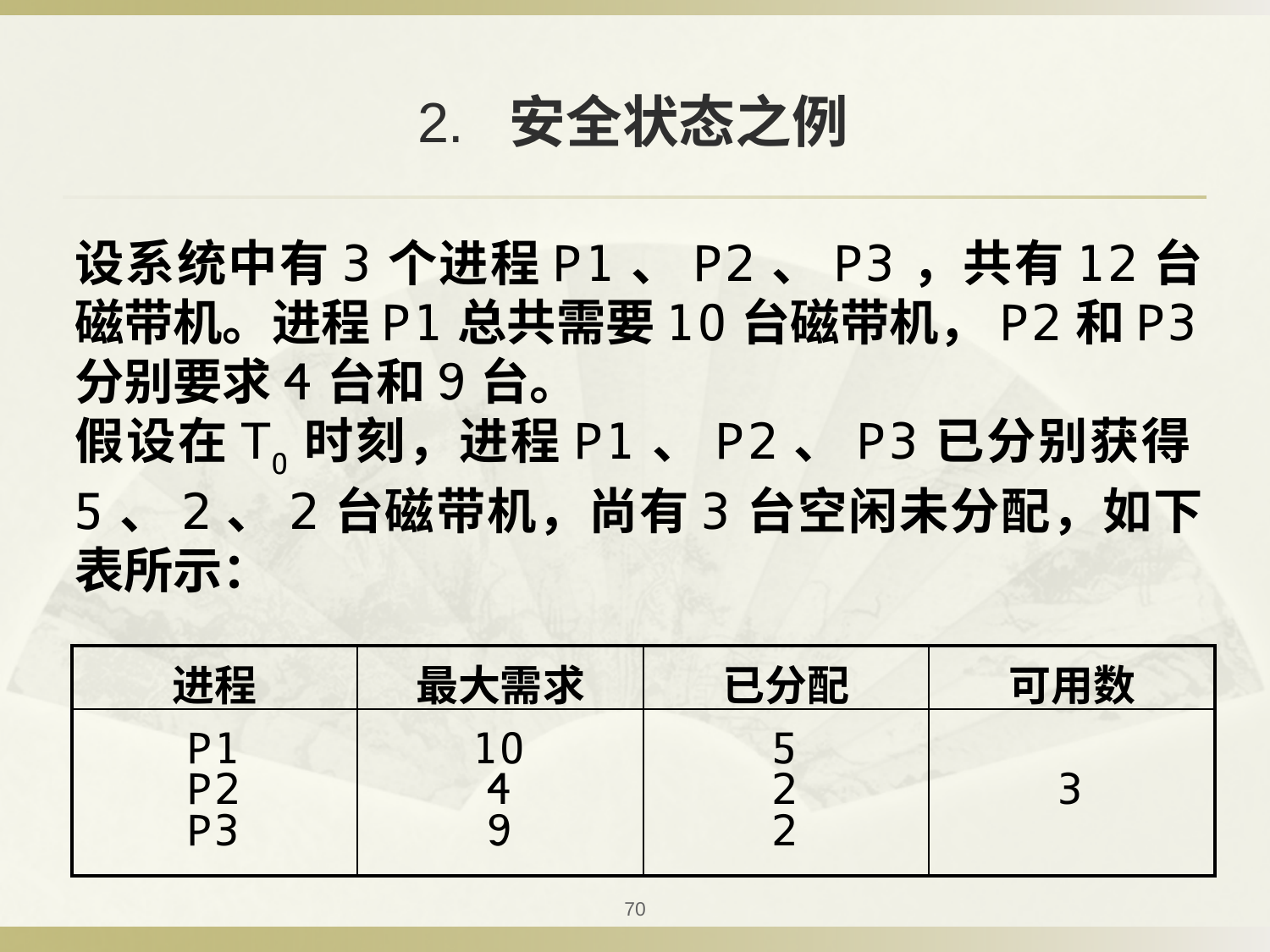

# 2.  安全状态之例
设系统中有3个进程P1、P2、P3，共有12台磁带机。进程P1总共需要10台磁带机，P2和P3分别要求4台和9台。
假设在T0时刻，进程P1、P2、P3已分别获得5、2、2台磁带机，尚有3台空闲未分配，如下表所示：
| 进程 | 最大需求 | 已分配 | 可用数 |
| --- | --- | --- | --- |
| P1 P2 P3 | 10 4 9 | 5 2 2 | 3 |
70